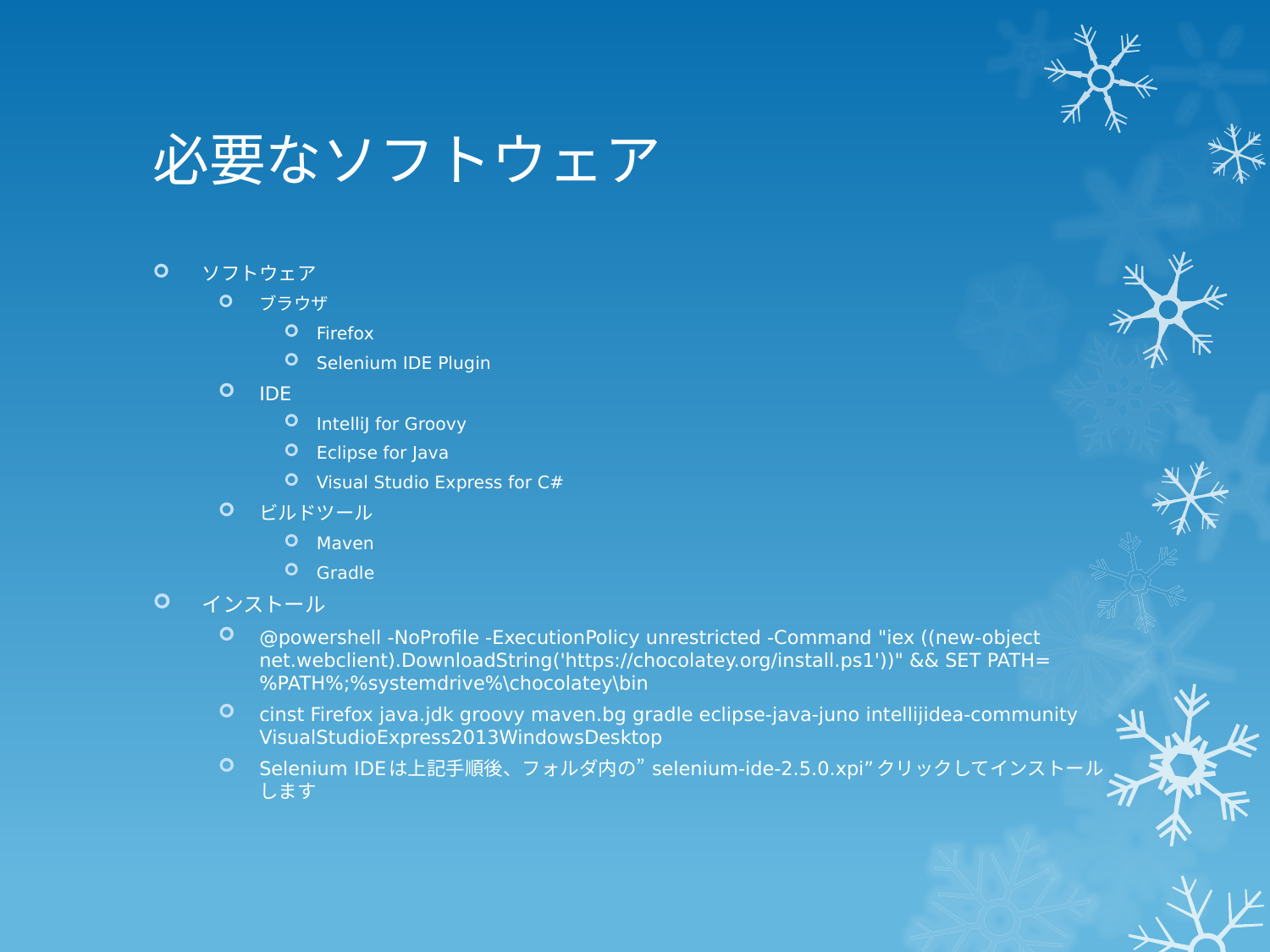

# 必要なソフトウェア
ソフトウェア
ブラウザ
Firefox
Selenium IDE Plugin
IDE
IntelliJ for Groovy
Eclipse for Java
Visual Studio Express for C#
ビルドツール
Maven
Gradle
インストール
@powershell -NoProfile -ExecutionPolicy unrestricted -Command "iex ((new-object net.webclient).DownloadString('https://chocolatey.org/install.ps1'))" && SET PATH=%PATH%;%systemdrive%\chocolatey\bin
cinst Firefox java.jdk groovy maven.bg gradle eclipse-java-juno intellijidea-community VisualStudioExpress2013WindowsDesktop
Selenium IDEは上記手順後、フォルダ内の” selenium-ide-2.5.0.xpi”クリックしてインストールします